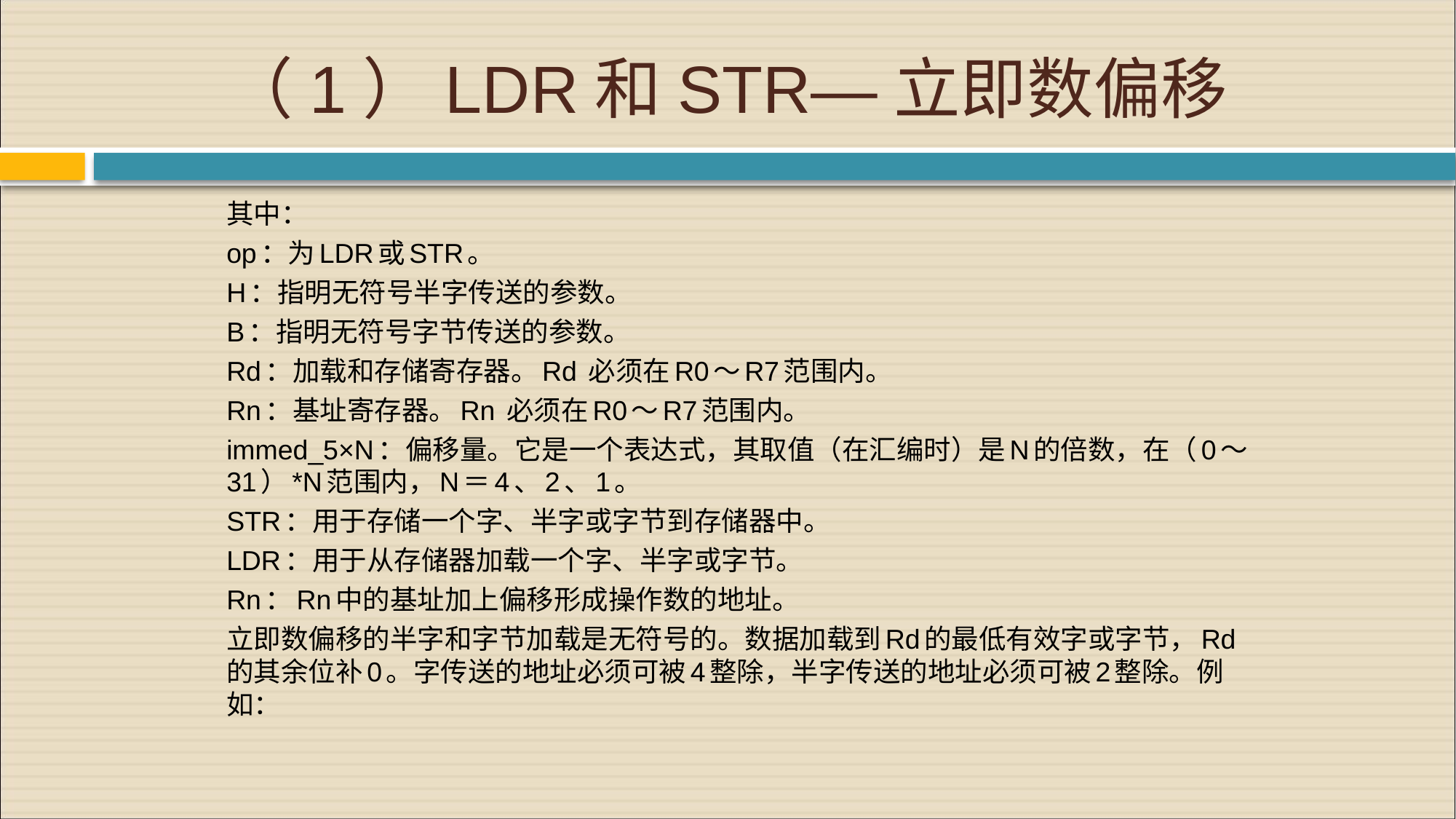

# （1）LDR和STR—立即数偏移
其中：
op：为LDR或STR。
H：指明无符号半字传送的参数。
B：指明无符号字节传送的参数。
Rd：加载和存储寄存器。Rd 必须在R0～R7范围内。
Rn：基址寄存器。Rn 必须在R0～R7范围内。
immed_5×N：偏移量。它是一个表达式，其取值（在汇编时）是N的倍数，在（0～31）*N范围内，N＝4、2、1。
STR：用于存储一个字、半字或字节到存储器中。
LDR：用于从存储器加载一个字、半字或字节。
Rn：Rn中的基址加上偏移形成操作数的地址。
立即数偏移的半字和字节加载是无符号的。数据加载到Rd的最低有效字或字节，Rd的其余位补0。字传送的地址必须可被4整除，半字传送的地址必须可被2整除。例如：